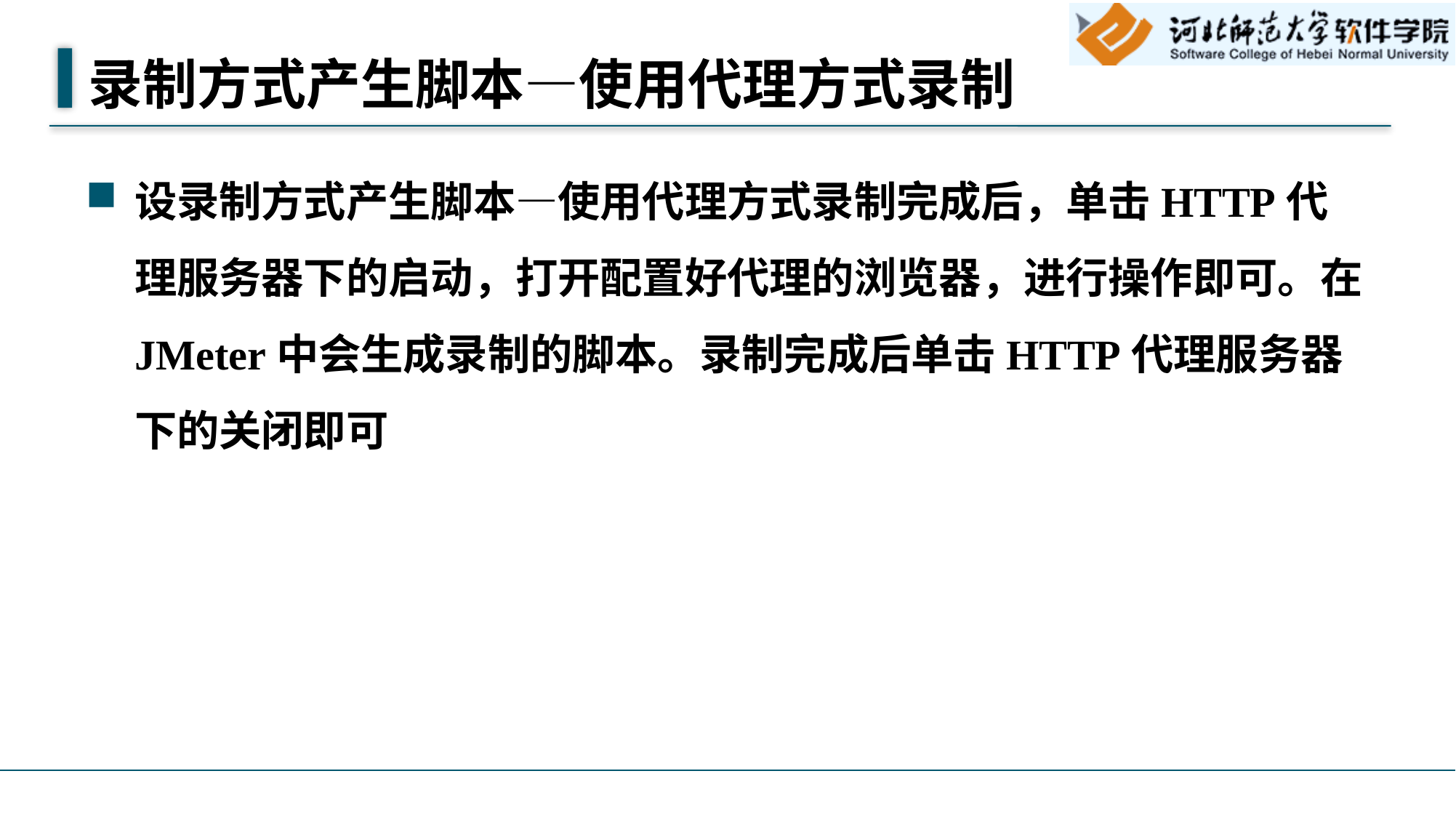

# 录制方式产生脚本—使用代理方式录制
设录制方式产生脚本—使用代理方式录制完成后，单击HTTP代理服务器下的启动，打开配置好代理的浏览器，进行操作即可。在JMeter中会生成录制的脚本。录制完成后单击HTTP代理服务器下的关闭即可